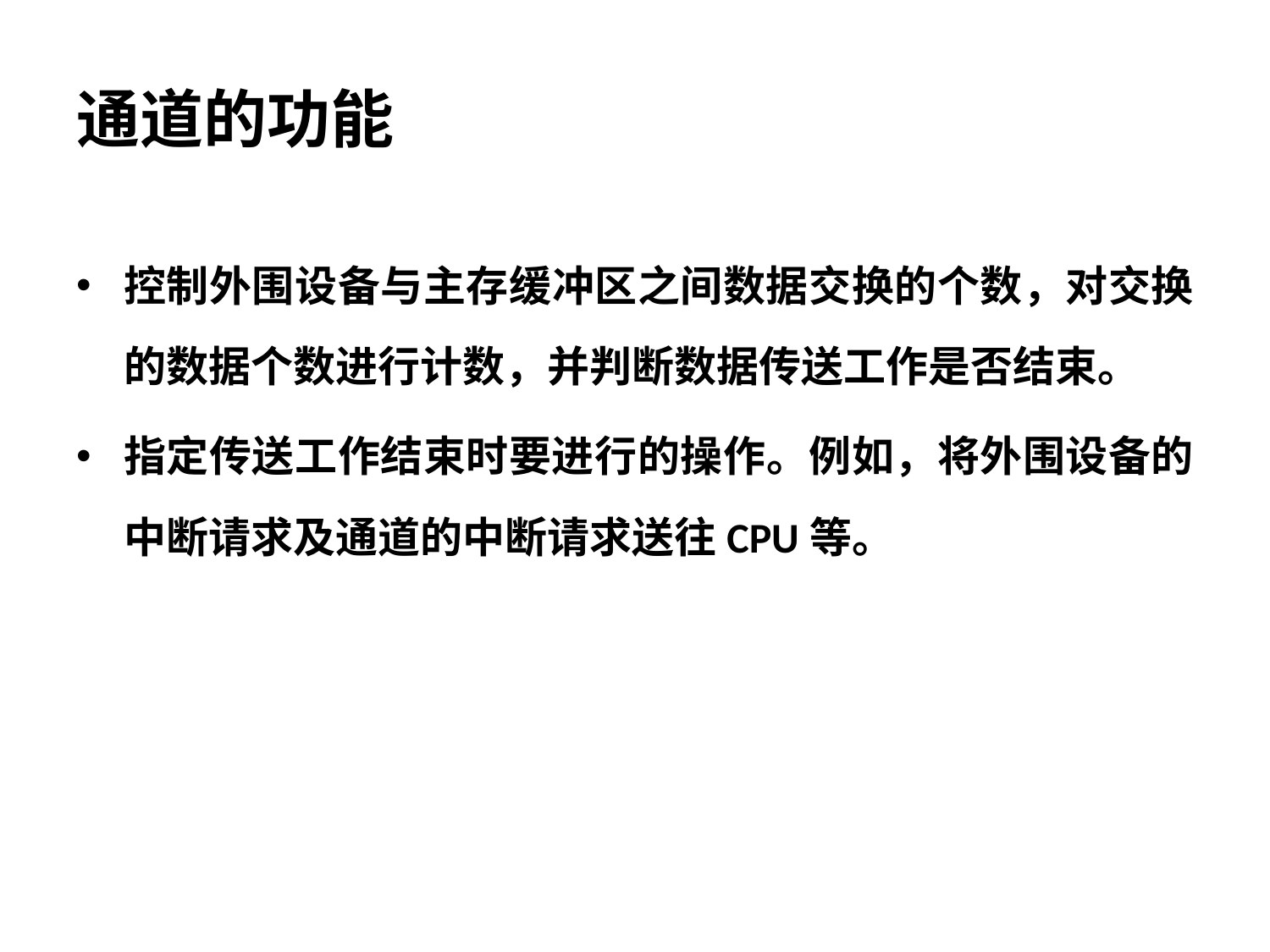

# 通道的功能
控制外围设备与主存缓冲区之间数据交换的个数，对交换的数据个数进行计数，并判断数据传送工作是否结束。
指定传送工作结束时要进行的操作。例如，将外围设备的中断请求及通道的中断请求送往CPU等。